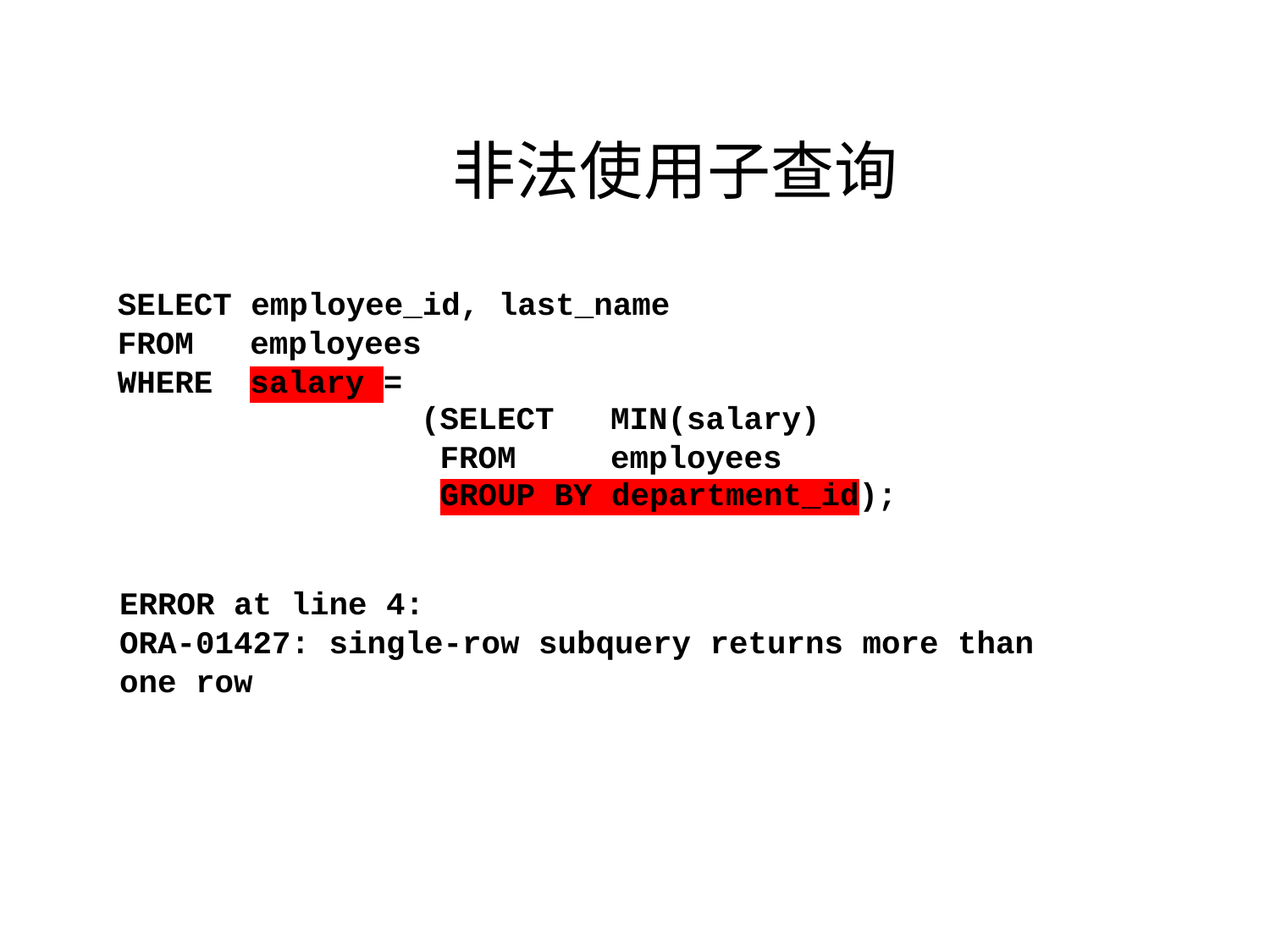

非法使用子查询
SELECT employee_id, last_name
FROM employees
WHERE salary =
(SELECT
FROM
MIN(salary)
employees
GROUP BY department_id);
ERROR at line 4:
ORA-01427: single-row subquery returns more than
one row